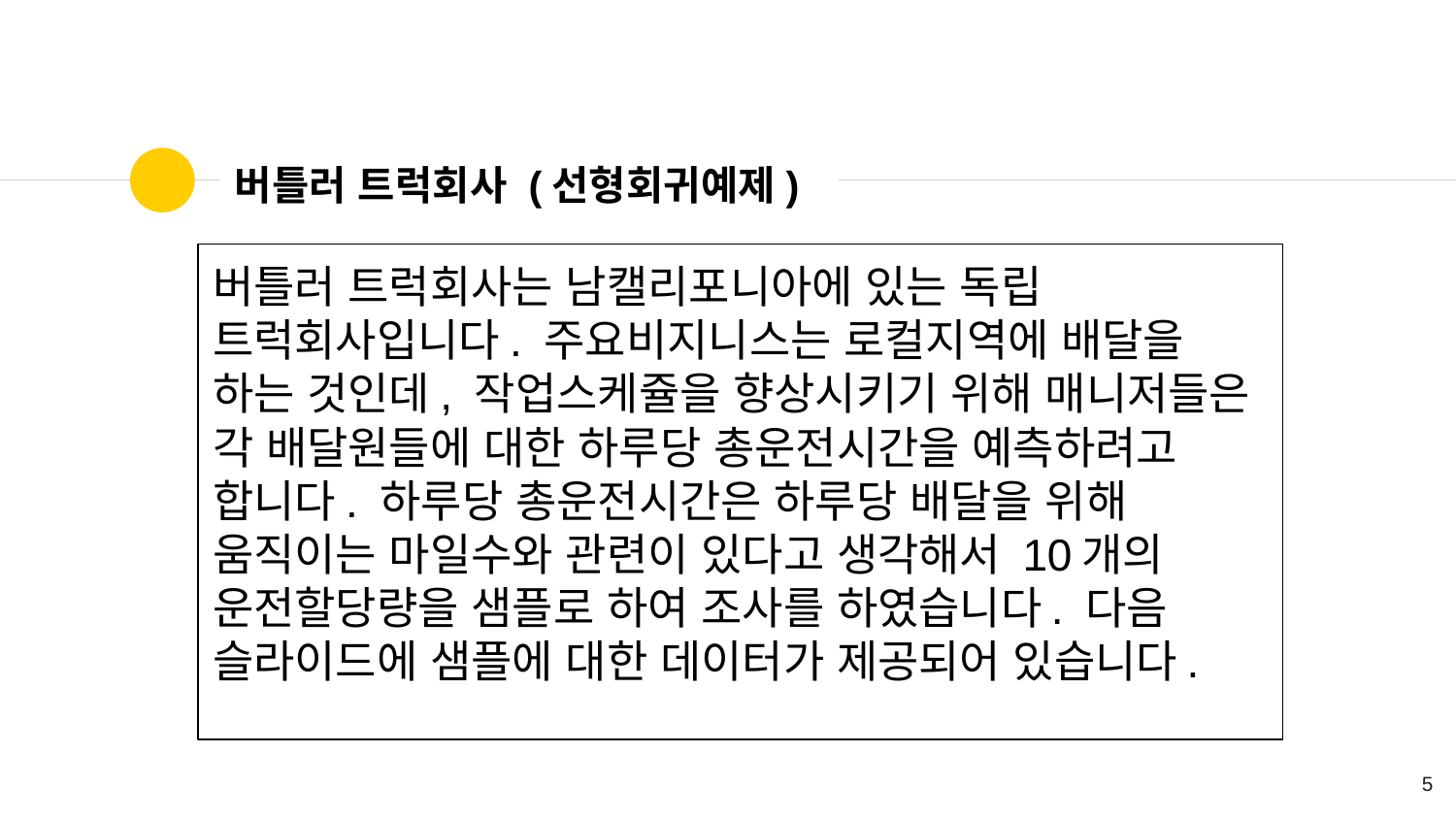

# 버틀러 트럭회사 (선형회귀예제)
버틀러 트럭회사는 남캘리포니아에 있는 독립 트럭회사입니다. 주요비지니스는 로컬지역에 배달을 하는 것인데, 작업스케쥴을 향상시키기 위해 매니저들은 각 배달원들에 대한 하루당 총운전시간을 예측하려고 합니다. 하루당 총운전시간은 하루당 배달을 위해 움직이는 마일수와 관련이 있다고 생각해서 10개의 운전할당량을 샘플로 하여 조사를 하였습니다. 다음 슬라이드에 샘플에 대한 데이터가 제공되어 있습니다.
5